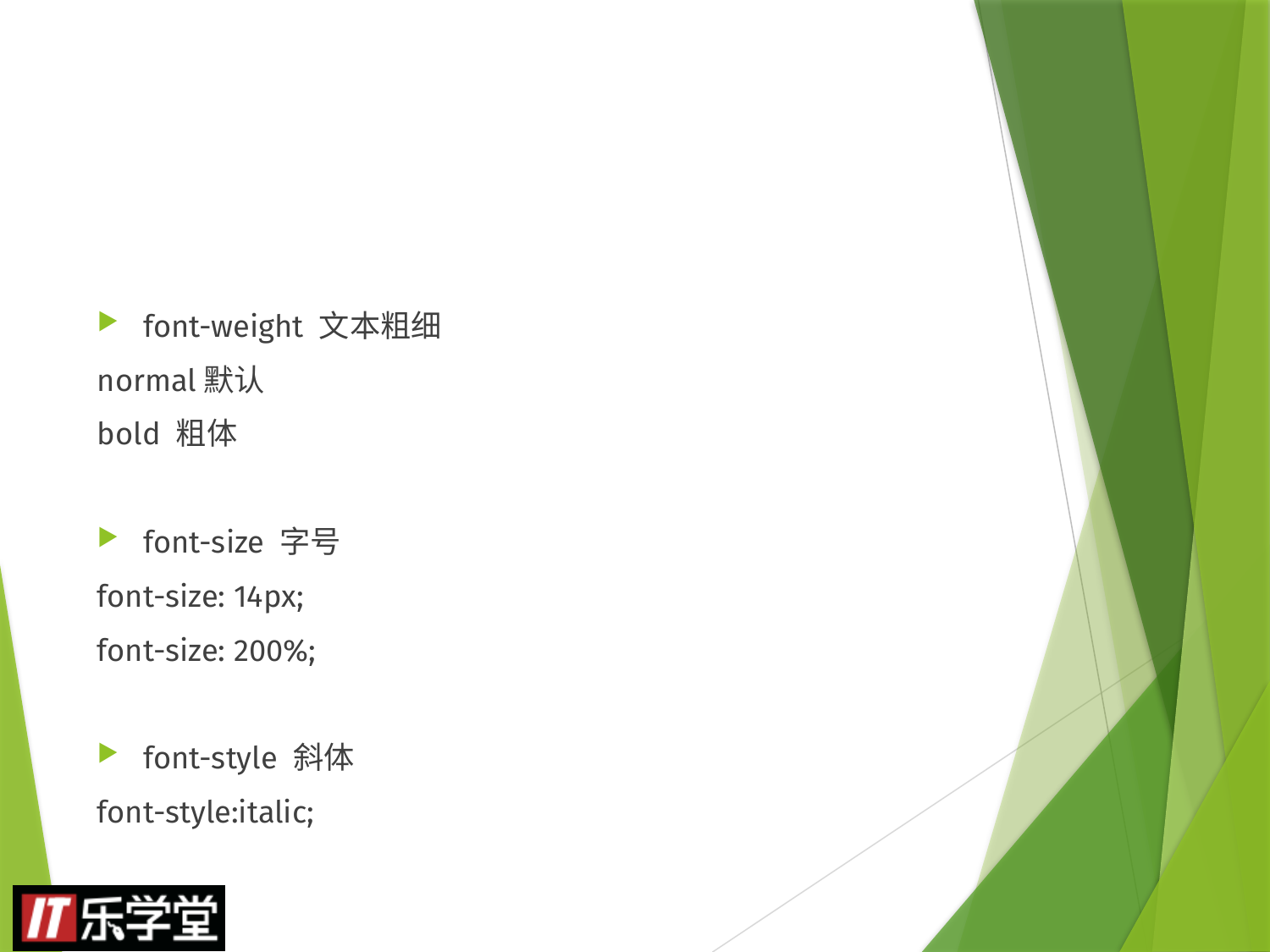

#
font-weight 文本粗细
normal默认
bold 粗体

font-size 字号
font-size: 14px;
font-size: 200%;

font-style 斜体
font-style:italic;